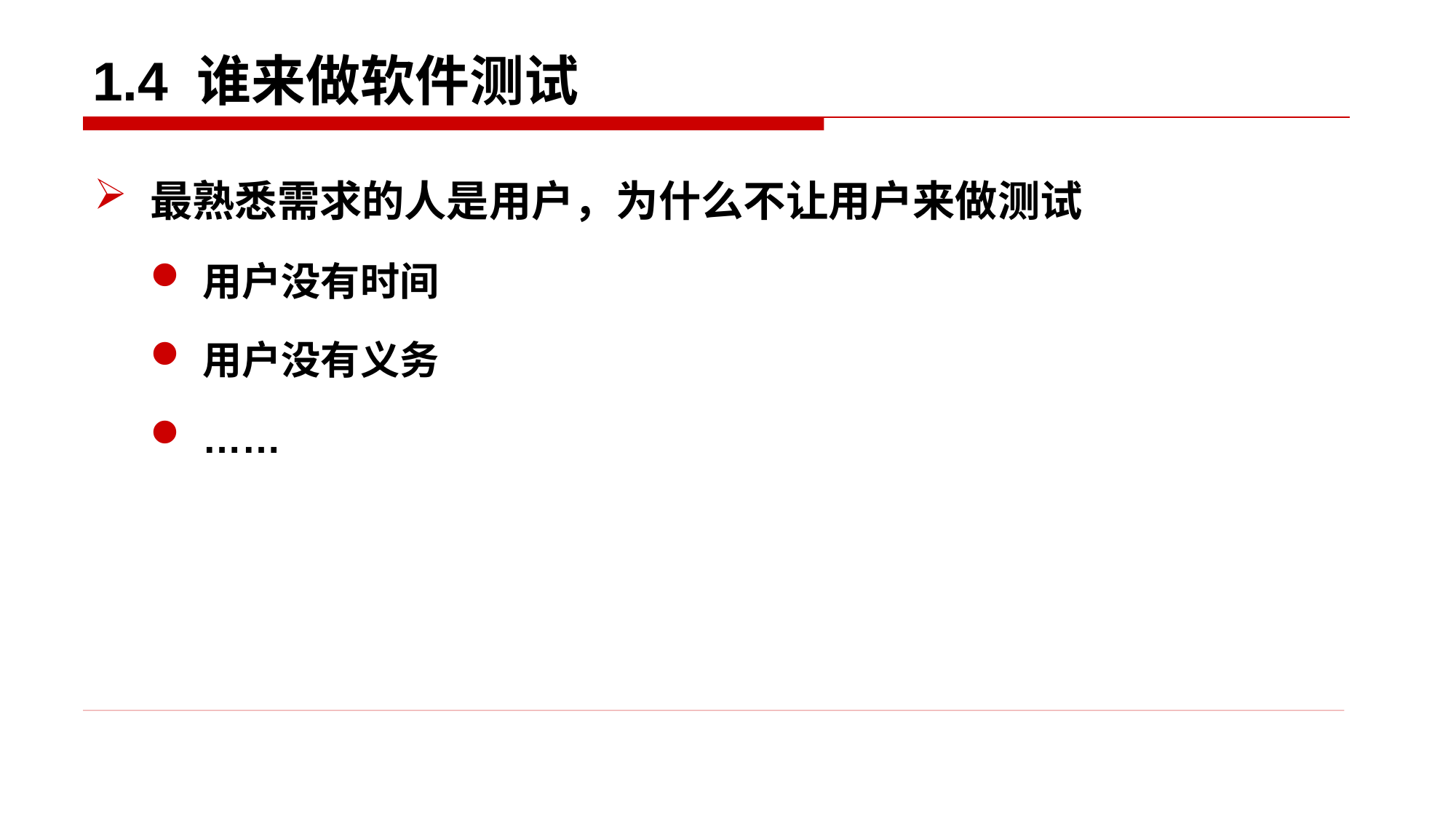

# 1.4 谁来做软件测试
最熟悉需求的人是用户，为什么不让用户来做测试
用户没有时间
用户没有义务
……